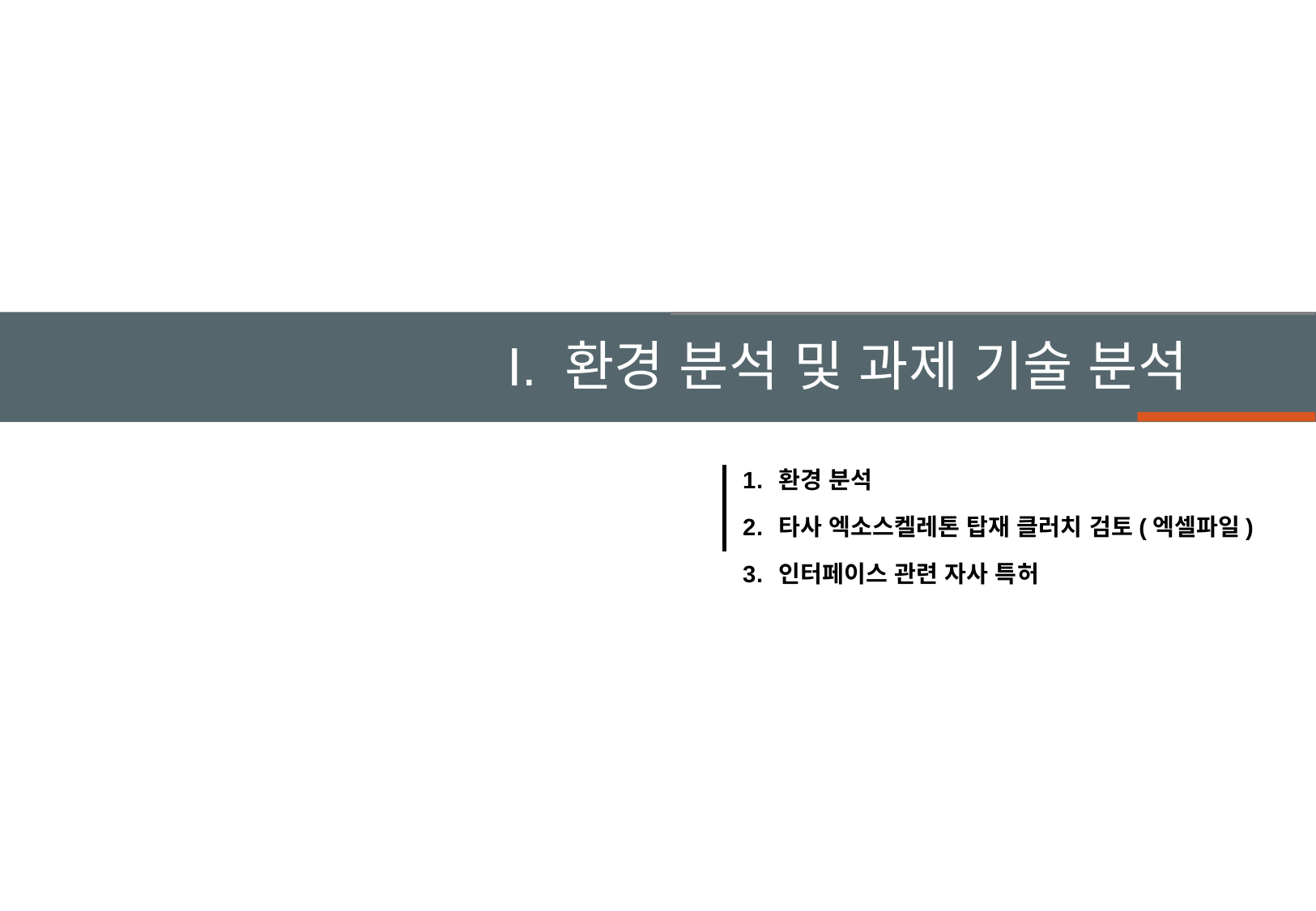

I. 환경 분석 및 과제 기술 분석
환경 분석
타사 엑소스켈레톤 탑재 클러치 검토(엑셀파일)
인터페이스 관련 자사 특허